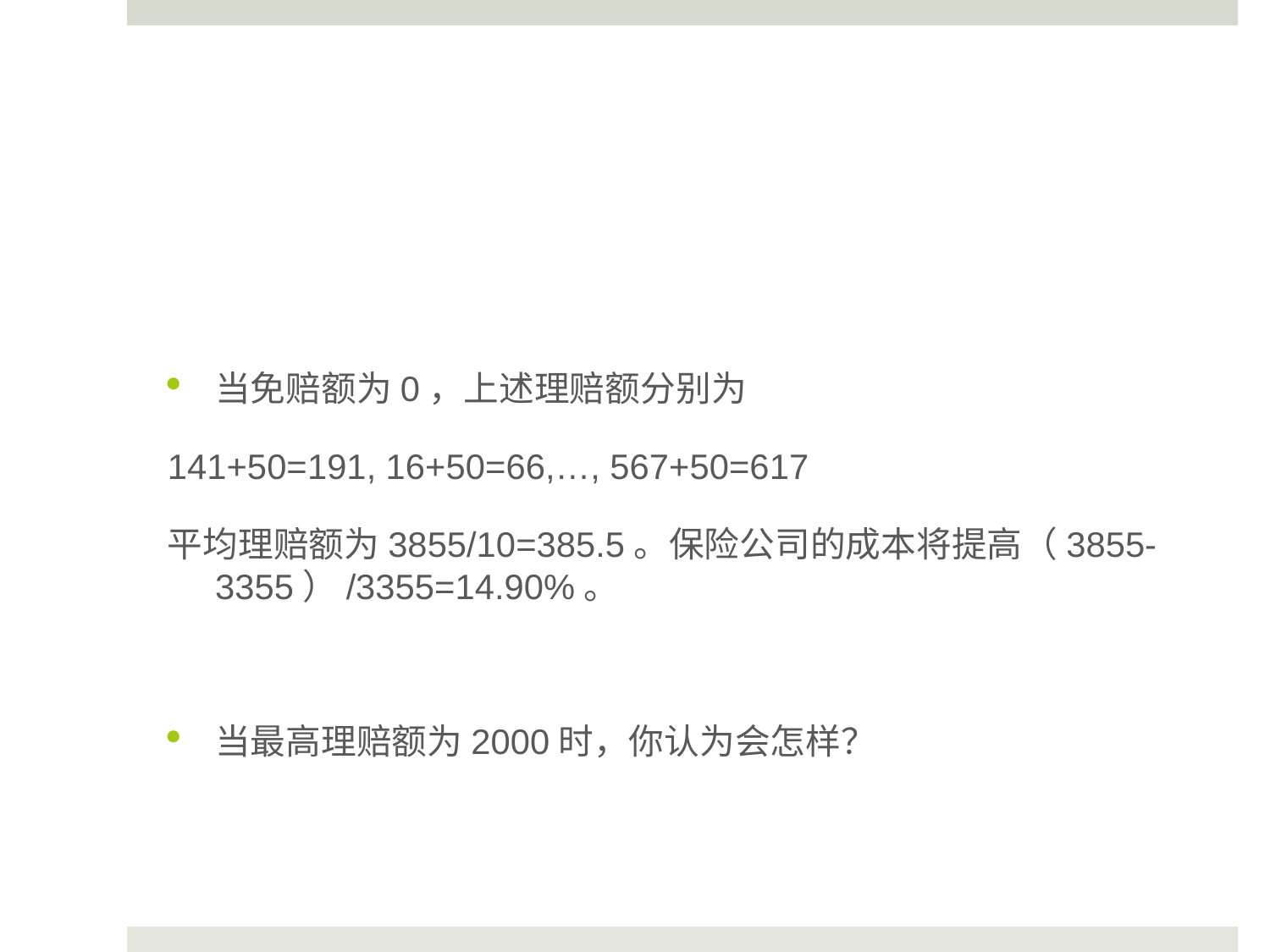

#
当免赔额为0，上述理赔额分别为
141+50=191, 16+50=66,…, 567+50=617
平均理赔额为3855/10=385.5。保险公司的成本将提高（3855-3355）/3355=14.90%。

当最高理赔额为2000时，你认为会怎样？